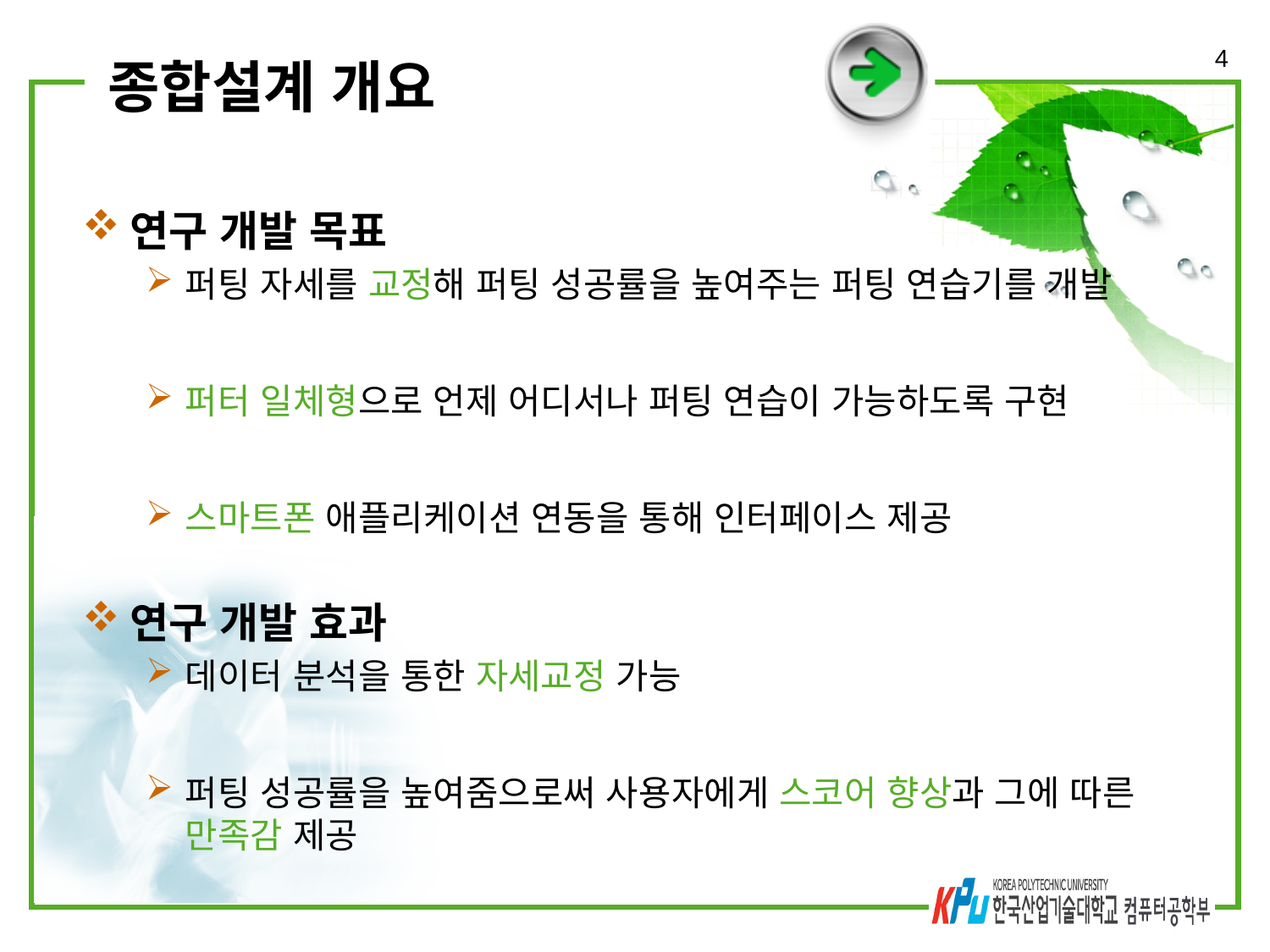

4
# 종합설계 개요
연구 개발 목표
퍼팅 자세를 교정해 퍼팅 성공률을 높여주는 퍼팅 연습기를 개발

퍼터 일체형으로 언제 어디서나 퍼팅 연습이 가능하도록 구현

스마트폰 애플리케이션 연동을 통해 인터페이스 제공

연구 개발 효과
데이터 분석을 통한 자세교정 가능

퍼팅 성공률을 높여줌으로써 사용자에게 스코어 향상과 그에 따른 만족감 제공